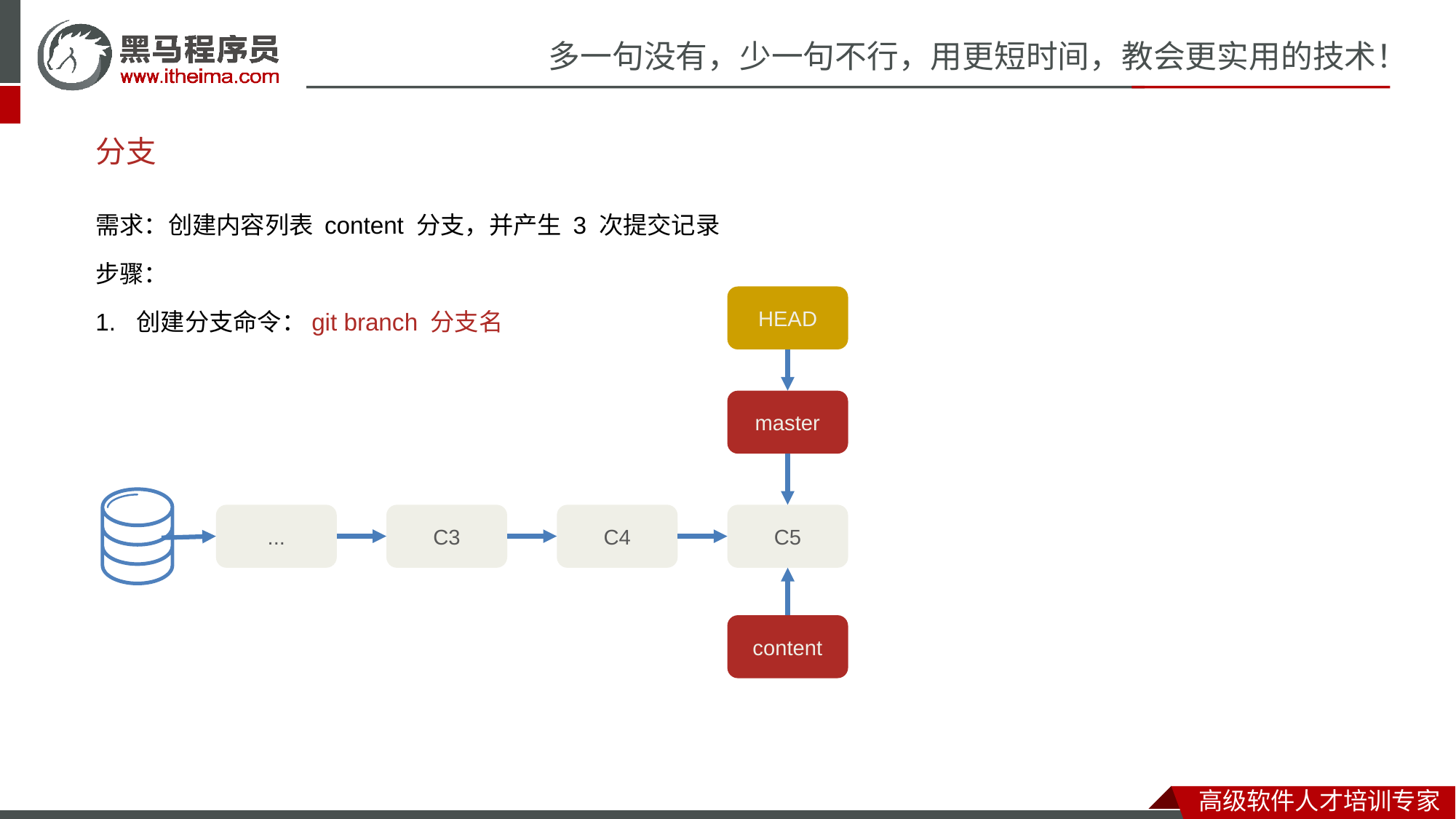

# 分支
需求：创建内容列表 content 分支，并产生 3 次提交记录
步骤：
创建分支命令：git branch 分支名
HEAD
master

C4
C5
C3
...
content